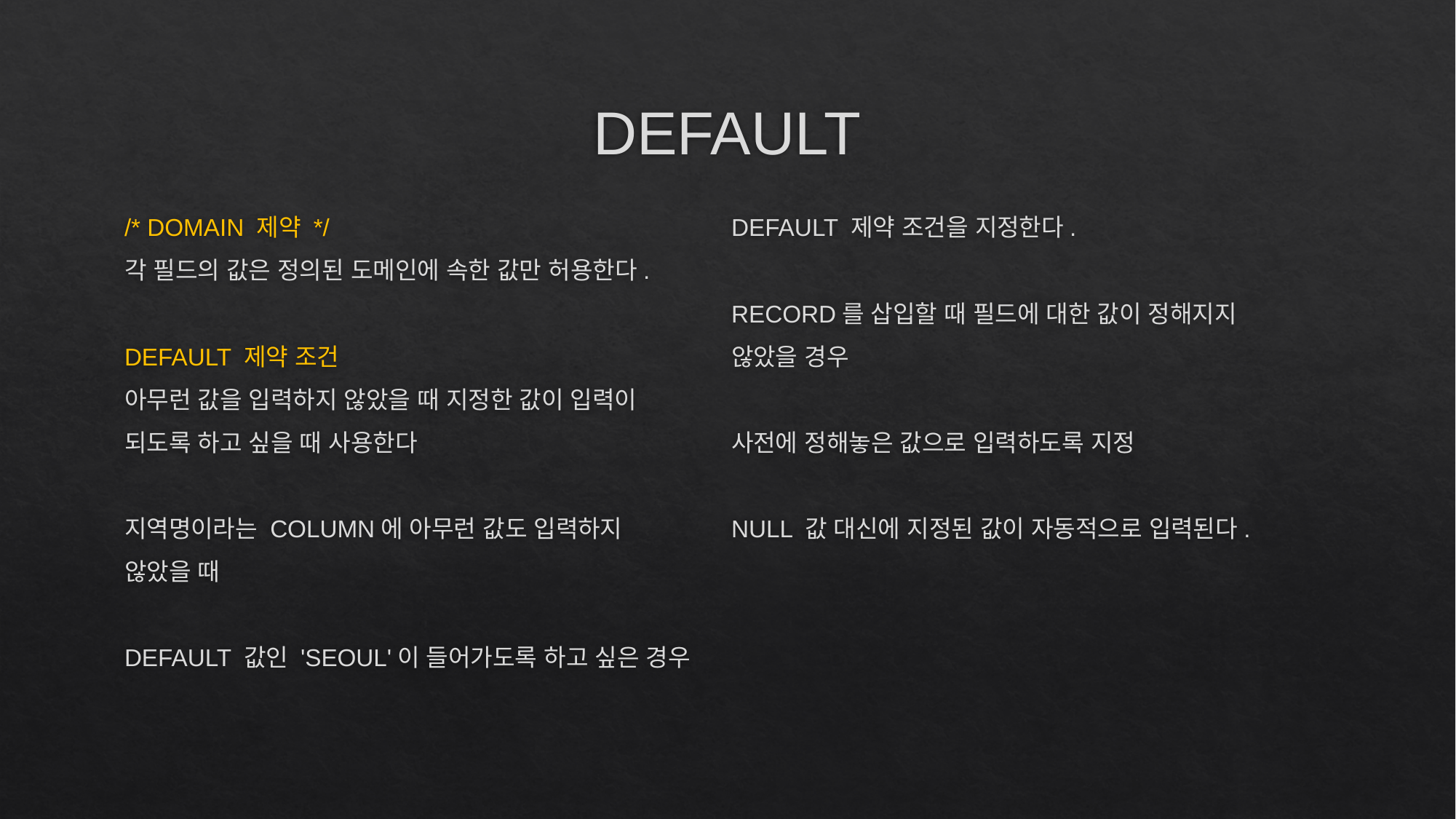

# DEFAULT
/* DOMAIN 제약 */
각 필드의 값은 정의된 도메인에 속한 값만 허용한다.

DEFAULT 제약 조건
아무런 값을 입력하지 않았을 때 지정한 값이 입력이
되도록 하고 싶을 때 사용한다

지역명이라는 COLUMN에 아무런 값도 입력하지
않았을 때

DEFAULT 값인 'SEOUL'이 들어가도록 하고 싶은 경우
DEFAULT 제약 조건을 지정한다.

RECORD를 삽입할 때 필드에 대한 값이 정해지지
않았을 경우

사전에 정해놓은 값으로 입력하도록 지정

NULL 값 대신에 지정된 값이 자동적으로 입력된다.